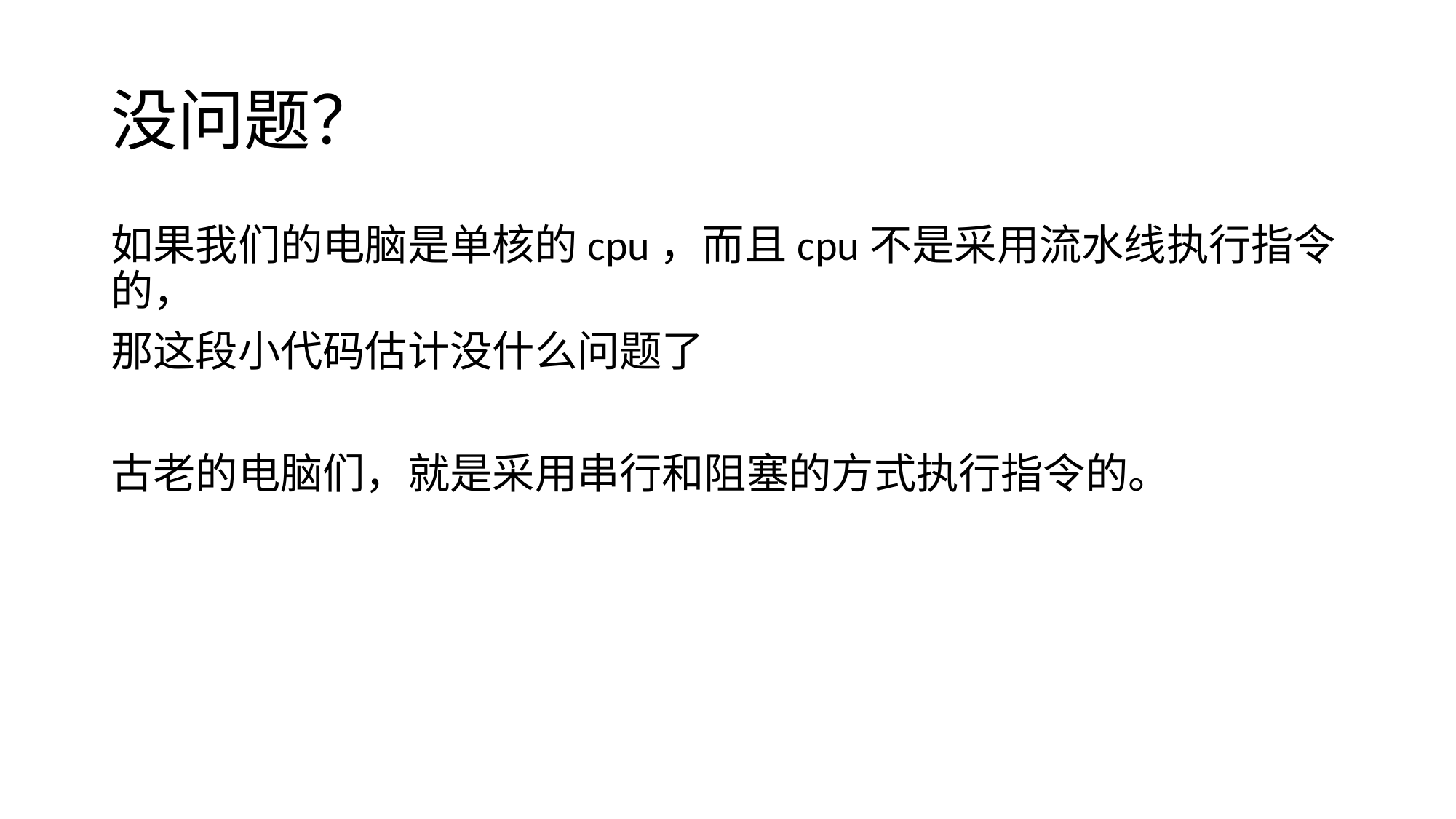

# 没问题？
如果我们的电脑是单核的cpu，而且cpu不是采用流水线执行指令的，
那这段小代码估计没什么问题了

古老的电脑们，就是采用串行和阻塞的方式执行指令的。